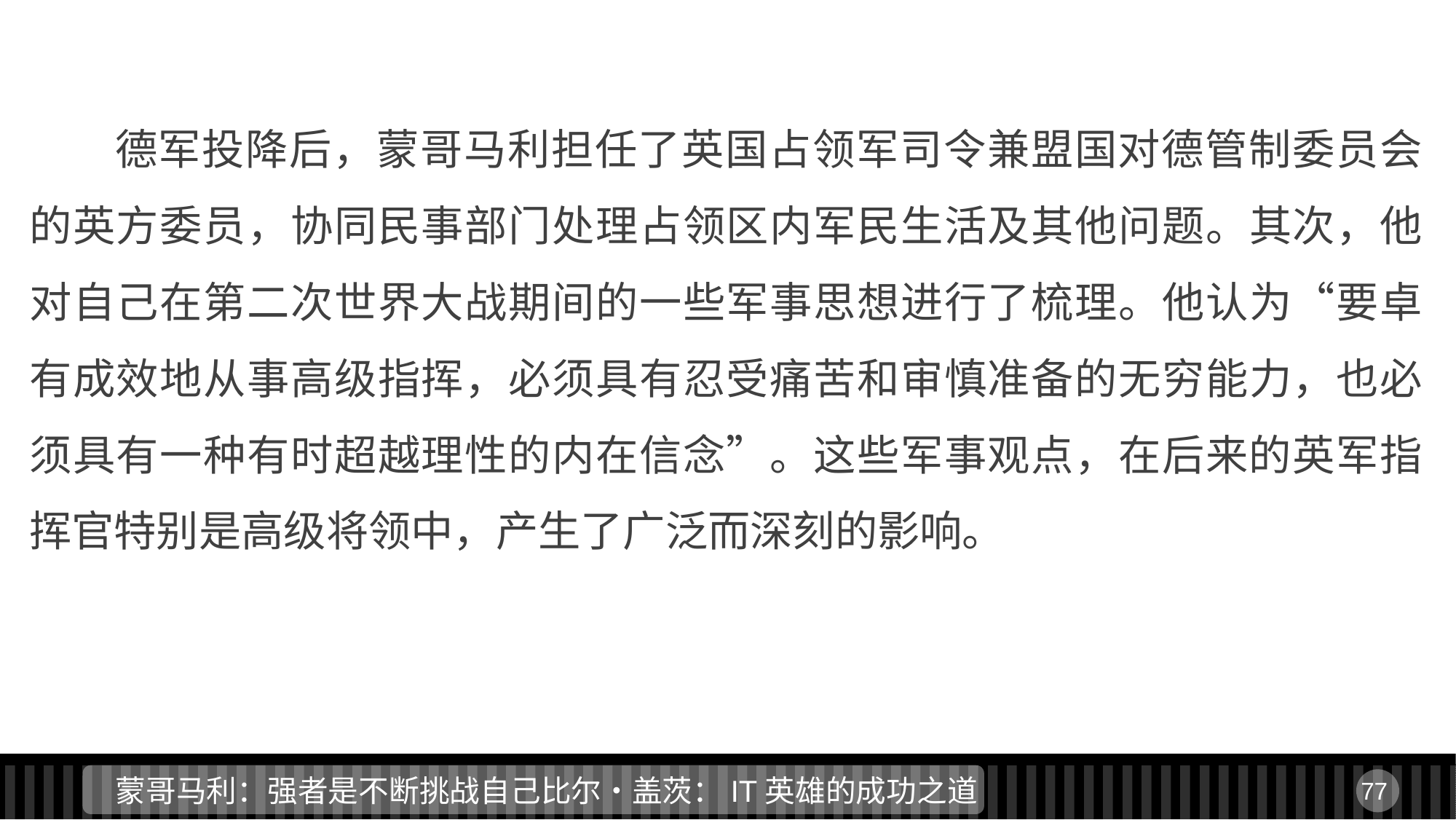

德军投降后，蒙哥马利担任了英国占领军司令兼盟国对德管制委员会的英方委员，协同民事部门处理占领区内军民生活及其他问题。其次，他对自己在第二次世界大战期间的一些军事思想进行了梳理。他认为“要卓有成效地从事高级指挥，必须具有忍受痛苦和审慎准备的无穷能力，也必须具有一种有时超越理性的内在信念”。这些军事观点，在后来的英军指挥官特别是高级将领中，产生了广泛而深刻的影响。